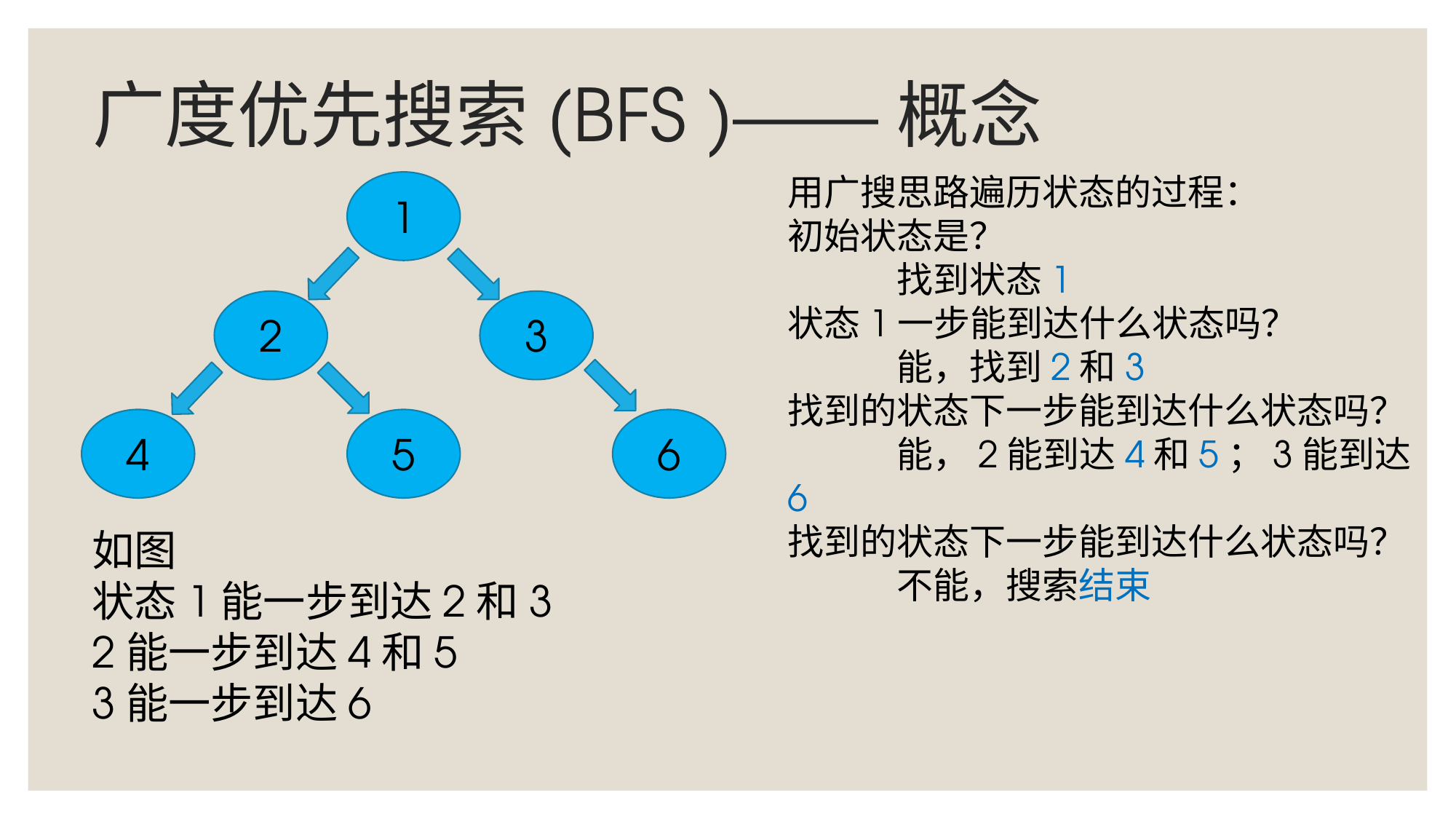

# 广度优先搜索(BFS )——概念
用广搜思路遍历状态的过程：
初始状态是？
	找到状态1
状态1一步能到达什么状态吗？
	能，找到2和3
找到的状态下一步能到达什么状态吗？
	能，2能到达4和5；3能到达6
找到的状态下一步能到达什么状态吗？
	不能，搜索结束
1

2
3

4
5
6
如图
状态1能一步到达2和3
2能一步到达4和5
3能一步到达6